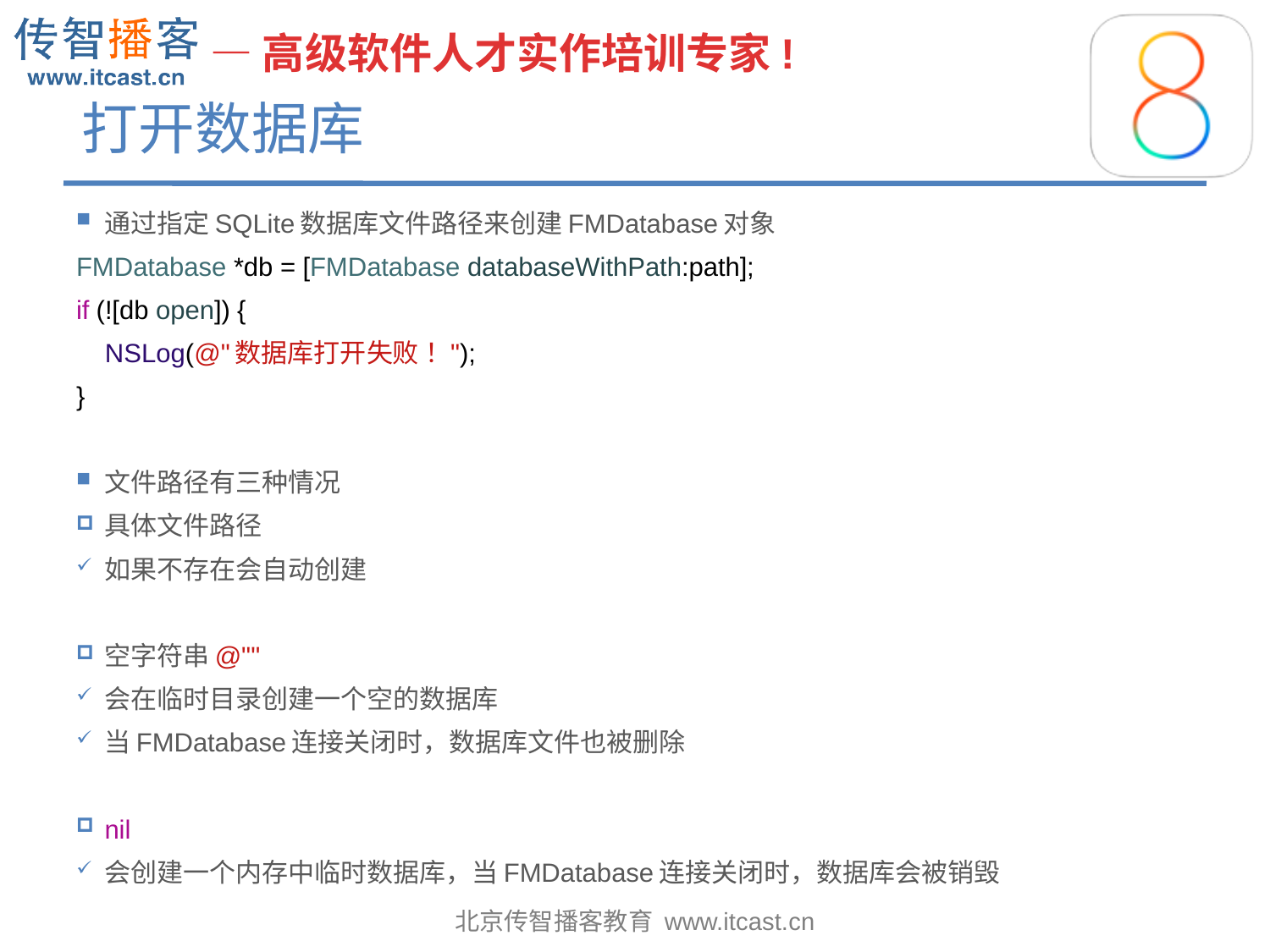

# 打开数据库
通过指定SQLite数据库文件路径来创建FMDatabase对象
FMDatabase *db = [FMDatabase databaseWithPath:path];
if (![db open]) {
    NSLog(@"数据库打开失败！");
}

文件路径有三种情况
具体文件路径
如果不存在会自动创建

空字符串@""
会在临时目录创建一个空的数据库
当FMDatabase连接关闭时，数据库文件也被删除

nil
会创建一个内存中临时数据库，当FMDatabase连接关闭时，数据库会被销毁